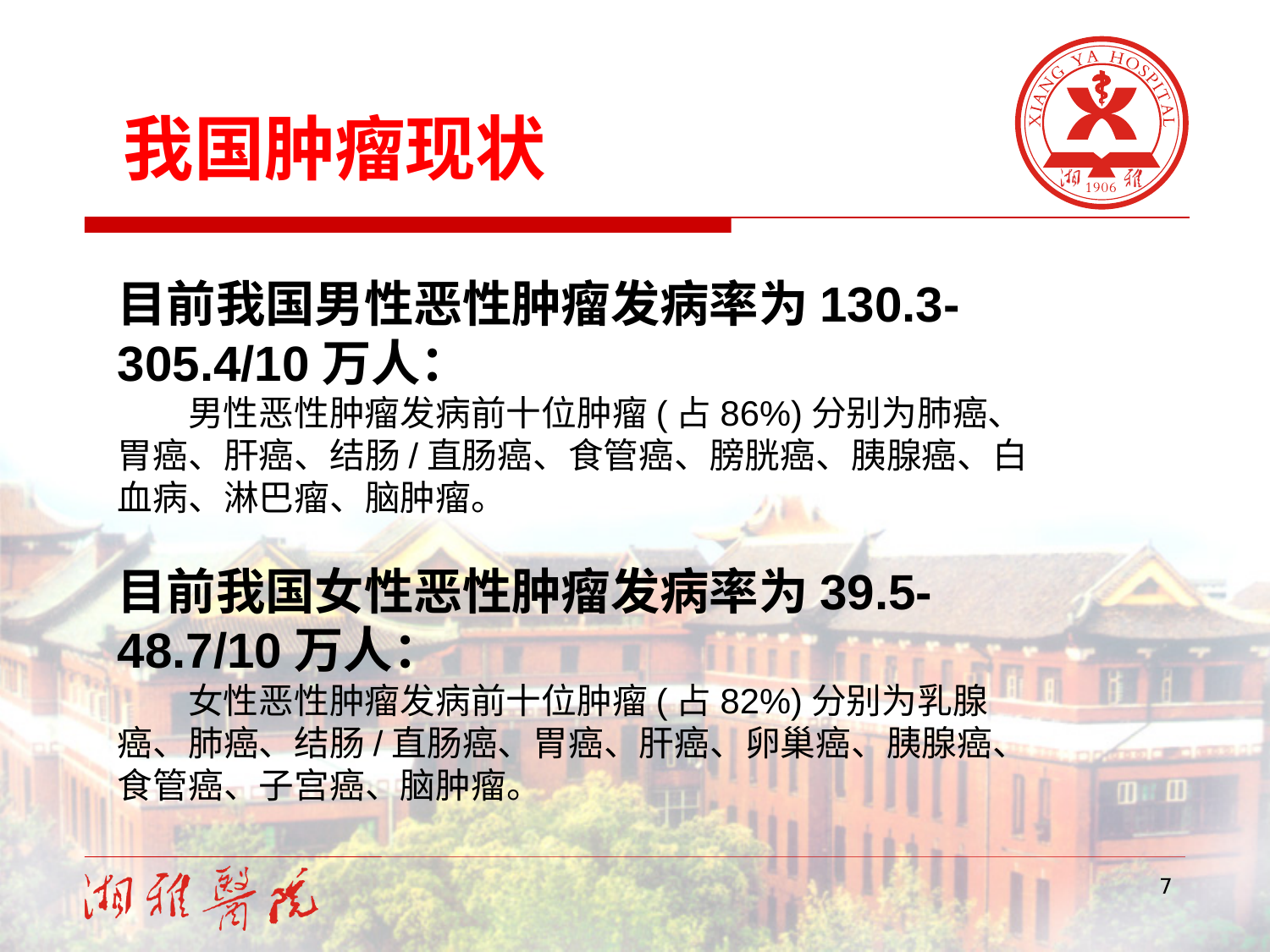

我国肿瘤现状
目前我国男性恶性肿瘤发病率为130.3-305.4/10万人：
　　男性恶性肿瘤发病前十位肿瘤(占86%)分别为肺癌、胃癌、肝癌、结肠/直肠癌、食管癌、膀胱癌、胰腺癌、白血病、淋巴瘤、脑肿瘤。

目前我国女性恶性肿瘤发病率为39.5-48.7/10万人：
　　女性恶性肿瘤发病前十位肿瘤(占82%)分别为乳腺癌、肺癌、结肠/直肠癌、胃癌、肝癌、卵巢癌、胰腺癌、食管癌、子宫癌、脑肿瘤。
7